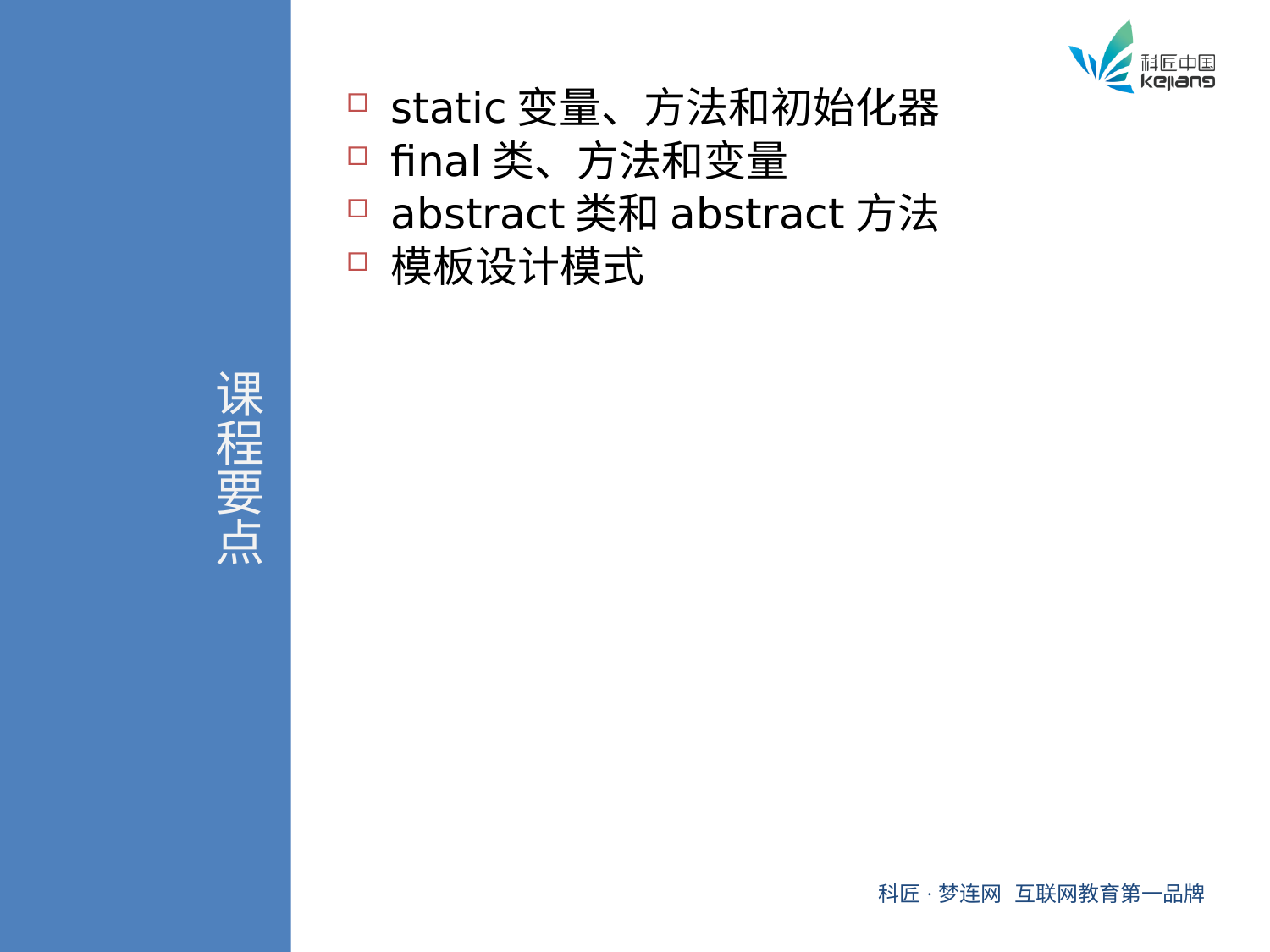

# 课程要点
static变量、方法和初始化器
final类、方法和变量
abstract类和abstract方法
模板设计模式
科匠·梦连网  互联网教育第一品牌